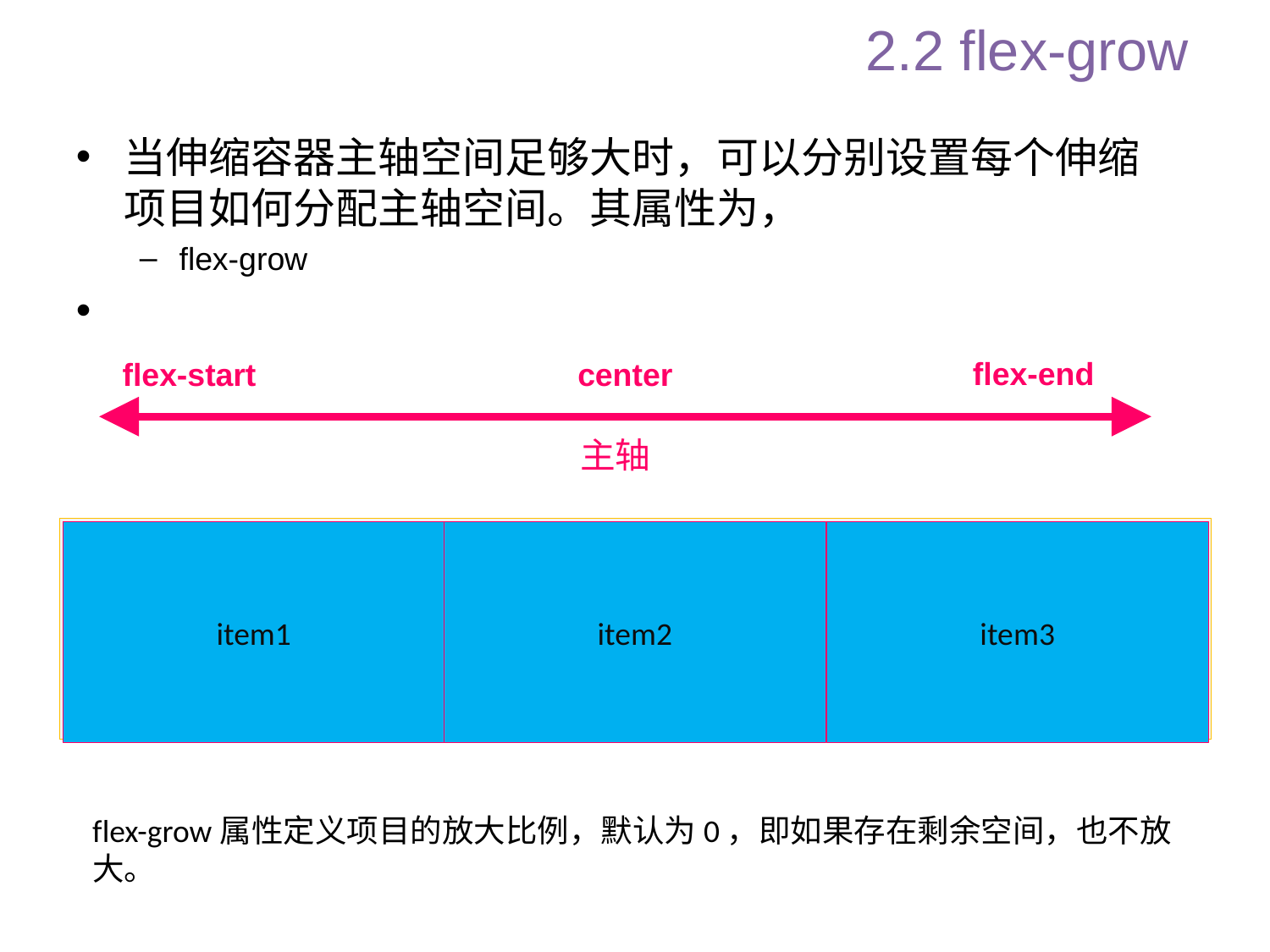

2.2 flex-grow
当伸缩容器主轴空间足够大时，可以分别设置每个伸缩项目如何分配主轴空间。其属性为，
flex-grow

flex-end
flex-start
center
主轴

item1
item2
item3
flex-grow属性定义项目的放大比例，默认为0，即如果存在剩余空间，也不放大。